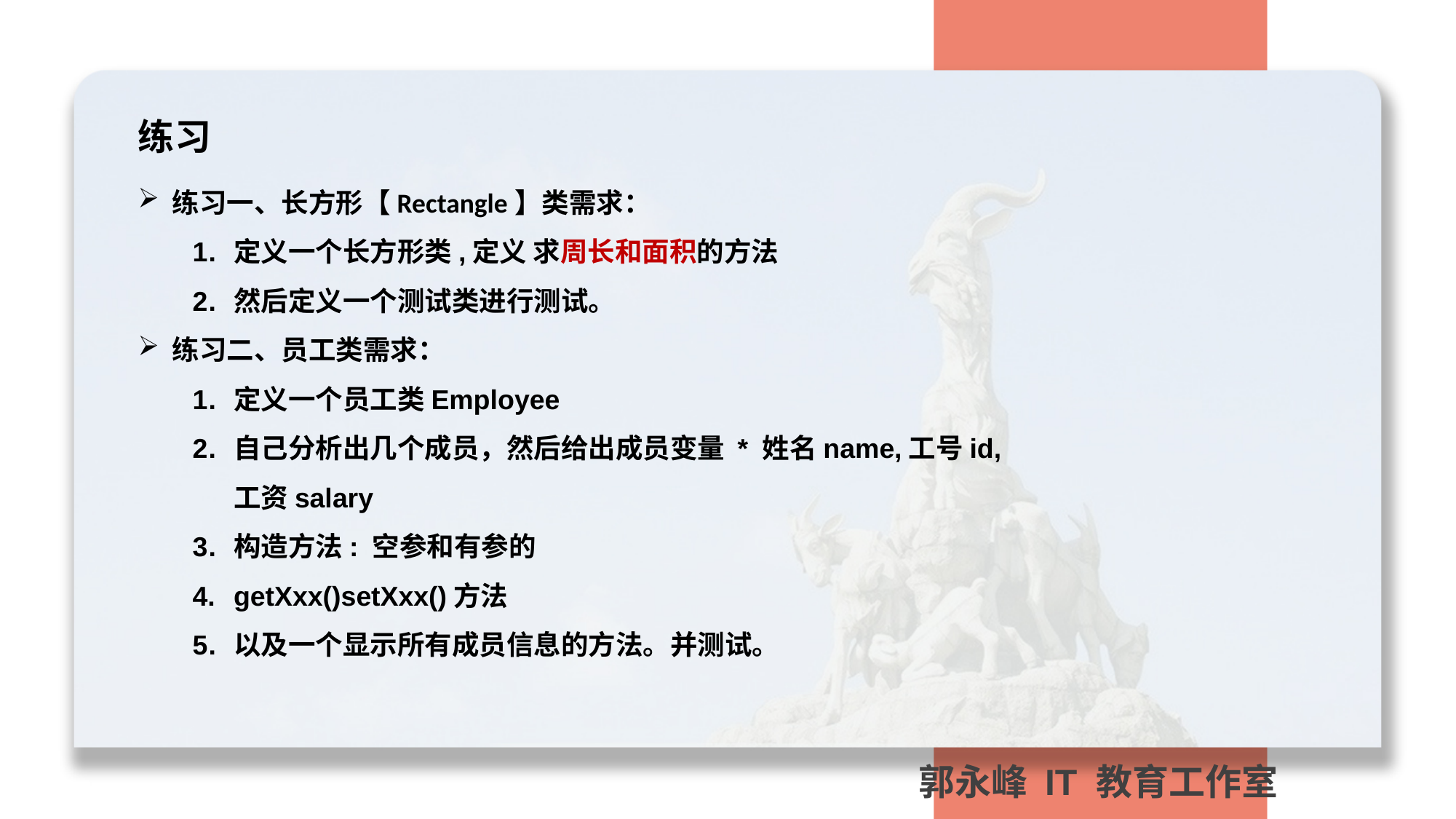

练习
练习一、长方形【Rectangle】类需求：
定义一个长方形类,定义 求周长和面积的方法
然后定义一个测试类进行测试。
练习二、员工类需求：
定义一个员工类Employee
自己分析出几个成员，然后给出成员变量 * 姓名name,工号id,工资salary
构造方法: 空参和有参的
getXxx()setXxx()方法
以及一个显示所有成员信息的方法。并测试。